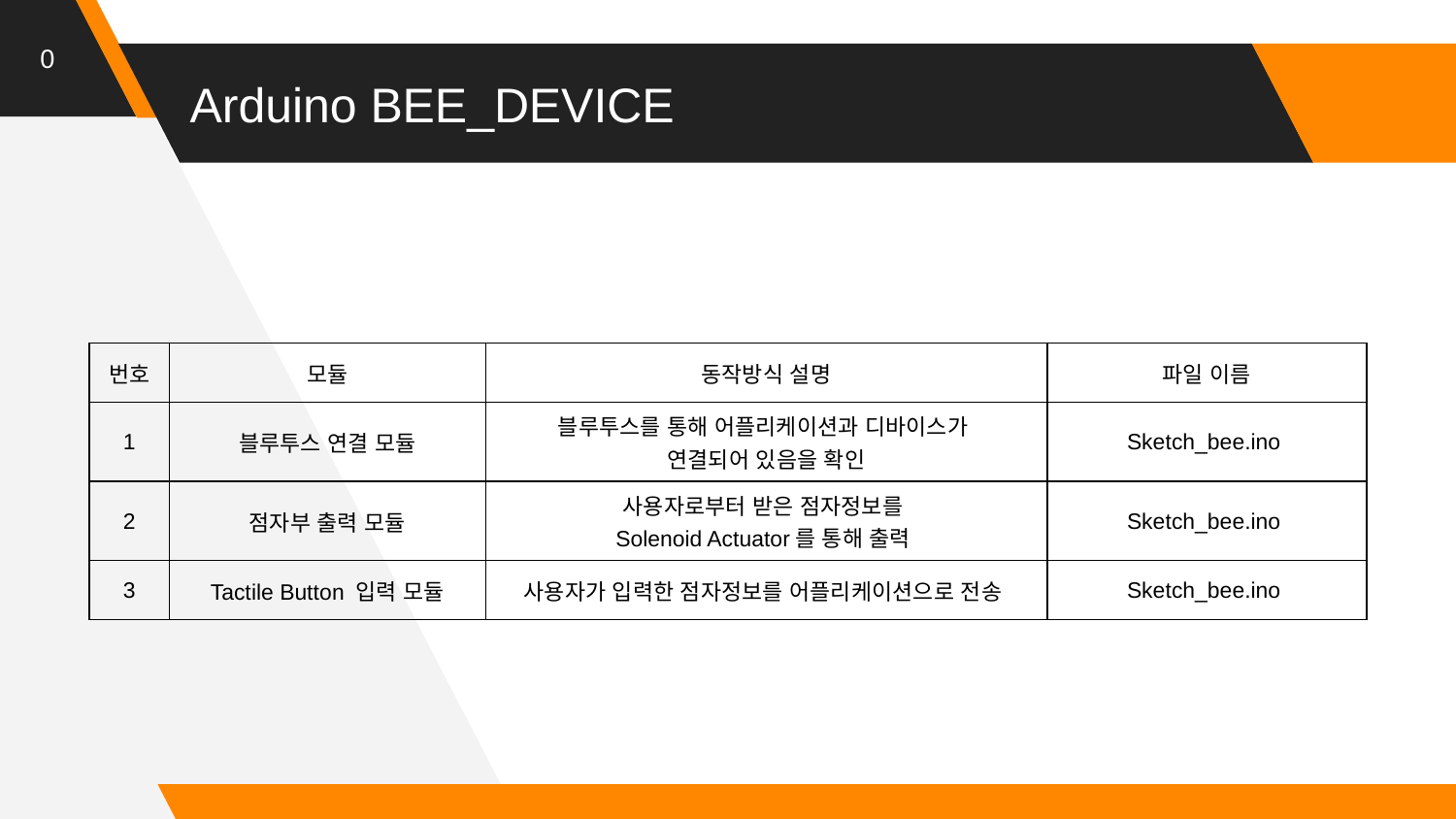

0
# Arduino BEE_DEVICE
| 번호 | 모듈 | 동작방식 설명 | 파일 이름 |
| --- | --- | --- | --- |
| 1 | 블루투스 연결 모듈 | 블루투스를 통해 어플리케이션과 디바이스가 연결되어 있음을 확인 | Sketch\_bee.ino |
| 2 | 점자부 출력 모듈 | 사용자로부터 받은 점자정보를 Solenoid Actuator를 통해 출력 | Sketch\_bee.ino |
| 3 | Tactile Button 입력 모듈 | 사용자가 입력한 점자정보를 어플리케이션으로 전송 | Sketch\_bee.ino |